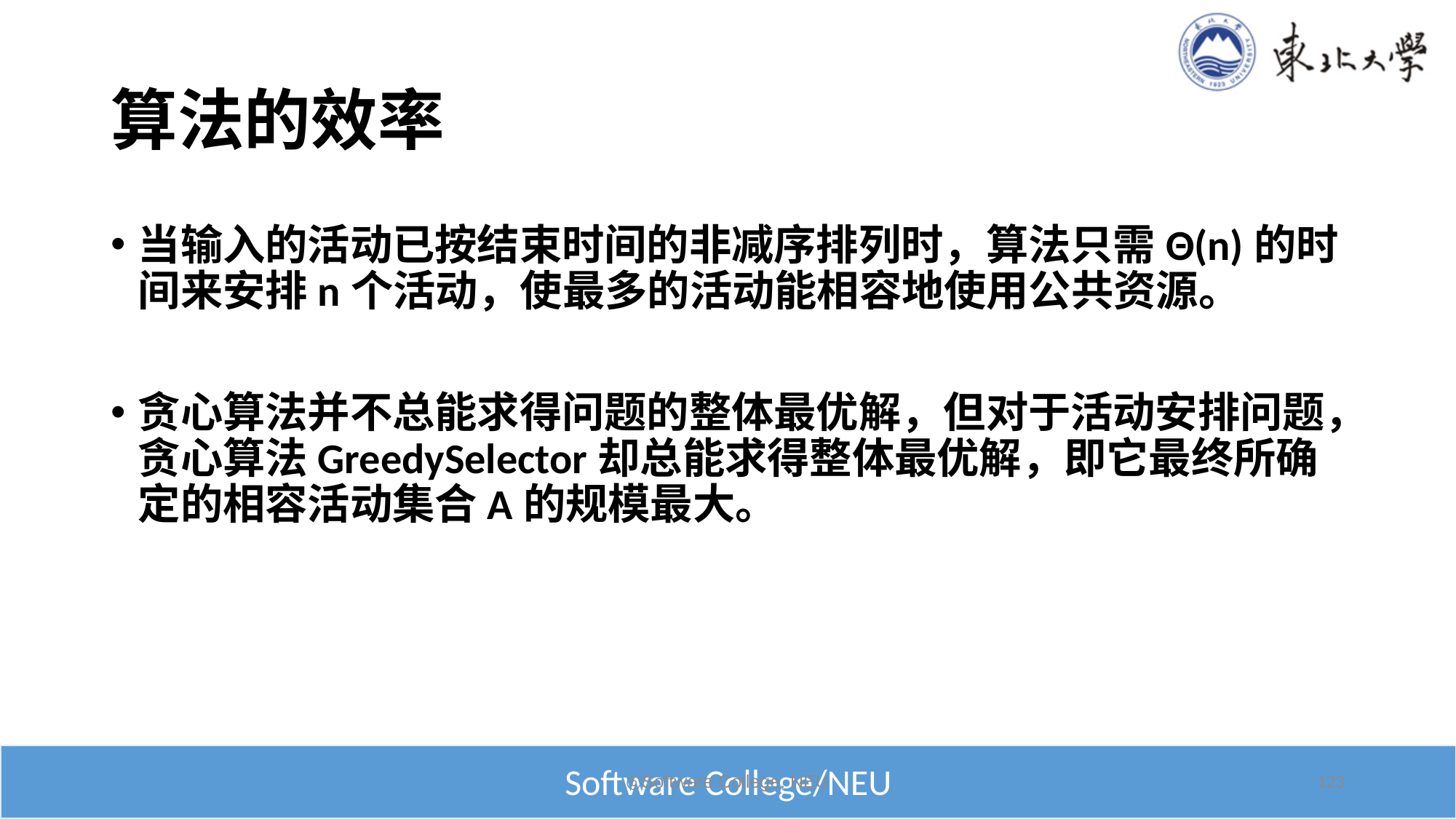

# 算法的效率
当输入的活动已按结束时间的非减序排列时，算法只需Θ(n)的时间来安排n个活动，使最多的活动能相容地使用公共资源。

贪心算法并不总能求得问题的整体最优解，但对于活动安排问题，贪心算法GreedySelector却总能求得整体最优解，即它最终所确定的相容活动集合A的规模最大。
◎Software College, NEU
123